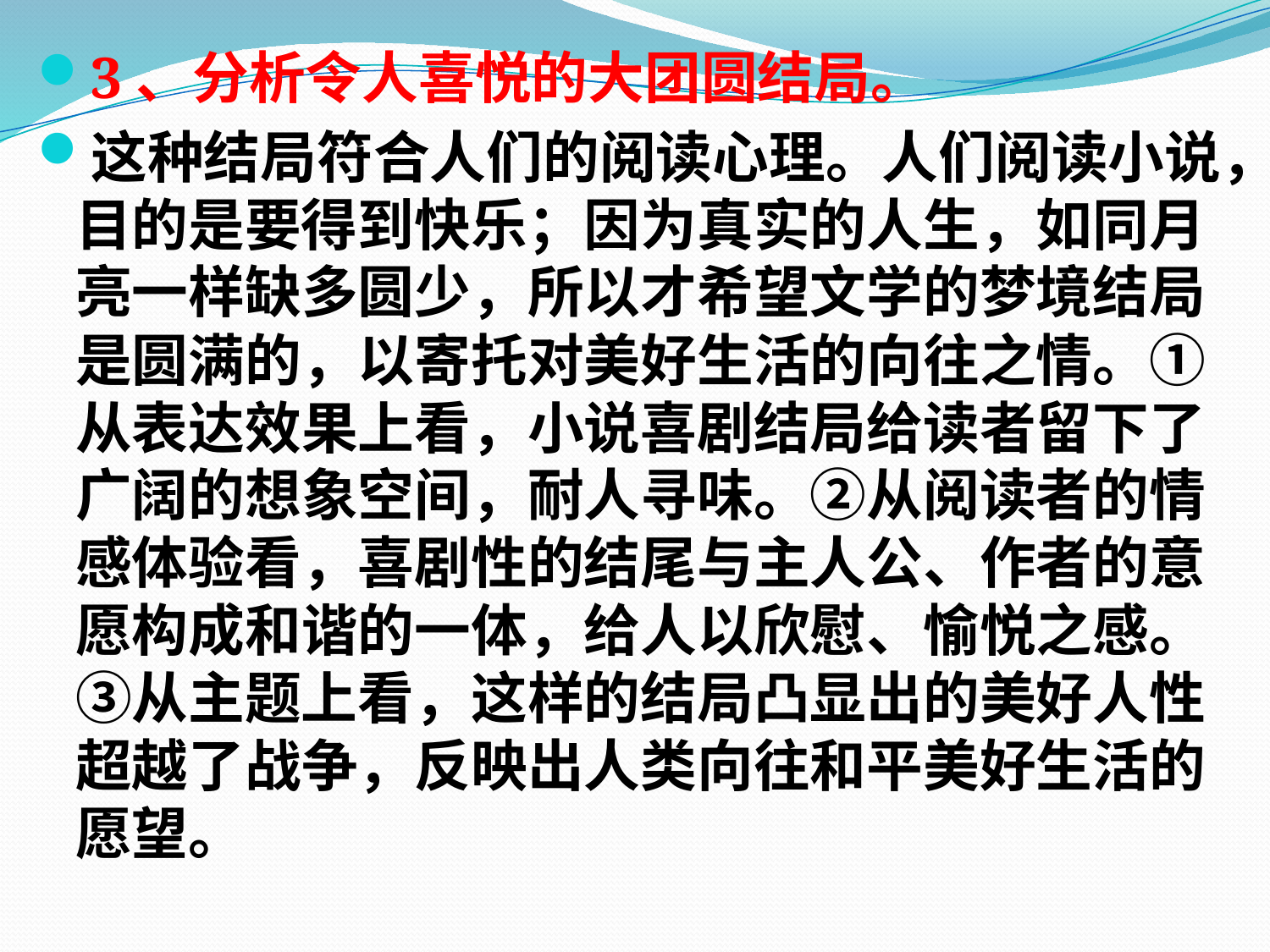

3、分析令人喜悦的大团圆结局。
这种结局符合人们的阅读心理。人们阅读小说，目的是要得到快乐；因为真实的人生，如同月亮一样缺多圆少，所以才希望文学的梦境结局是圆满的，以寄托对美好生活的向往之情。①从表达效果上看，小说喜剧结局给读者留下了广阔的想象空间，耐人寻味。②从阅读者的情感体验看，喜剧性的结尾与主人公、作者的意愿构成和谐的一体，给人以欣慰、愉悦之感。③从主题上看，这样的结局凸显出的美好人性超越了战争，反映出人类向往和平美好生活的愿望。